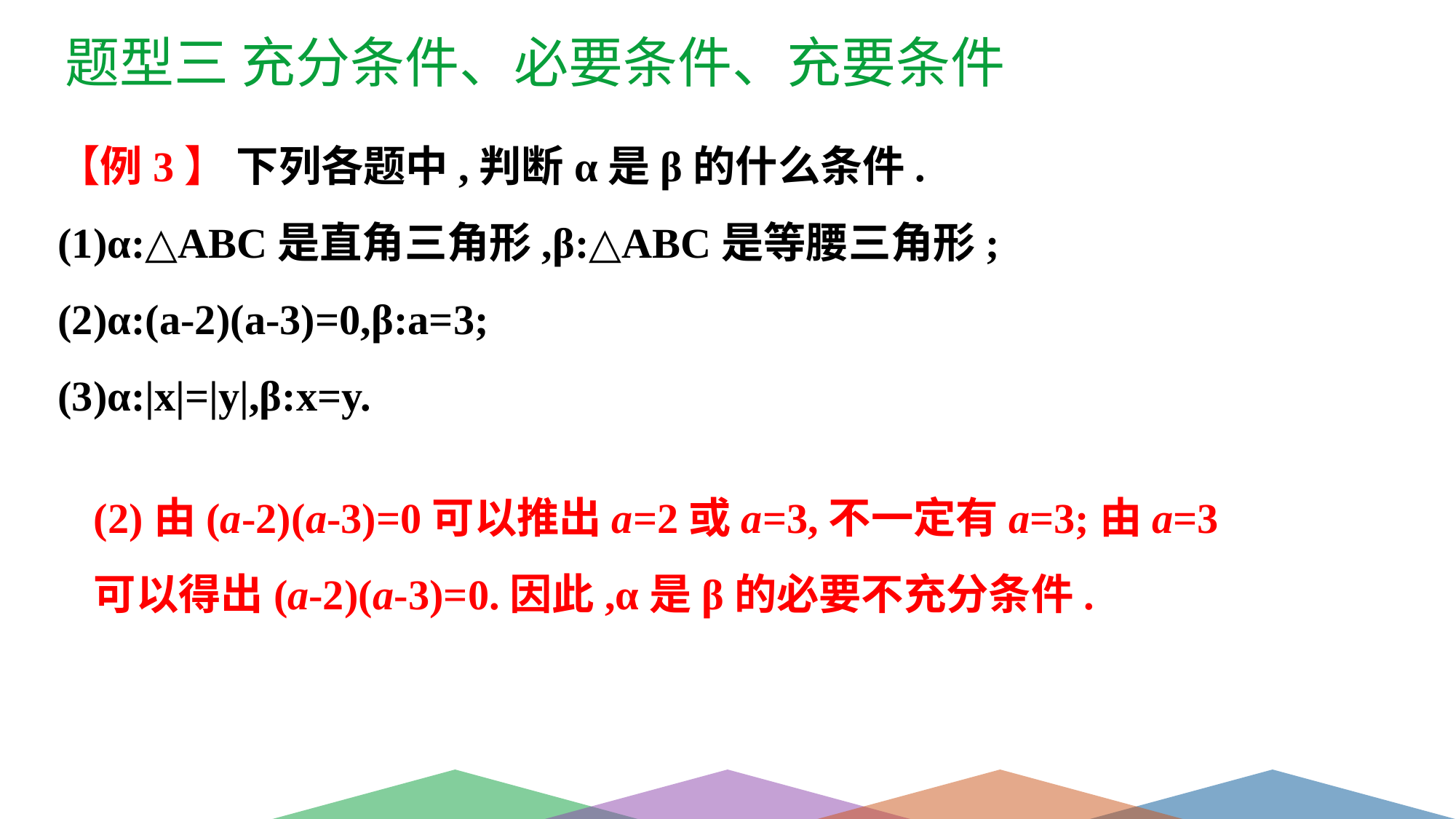

题型三 充分条件、必要条件、充要条件

【例3】 下列各题中,判断α是β的什么条件.
(1)α:△ABC是直角三角形,β:△ABC是等腰三角形;
(2)α:(a-2)(a-3)=0,β:a=3;
(3)α:|x|=|y|,β:x=y.
(2)由(a-2)(a-3)=0可以推出a=2或a=3,不一定有a=3;由a=3可以得出(a-2)(a-3)=0.因此,α是β的必要不充分条件.